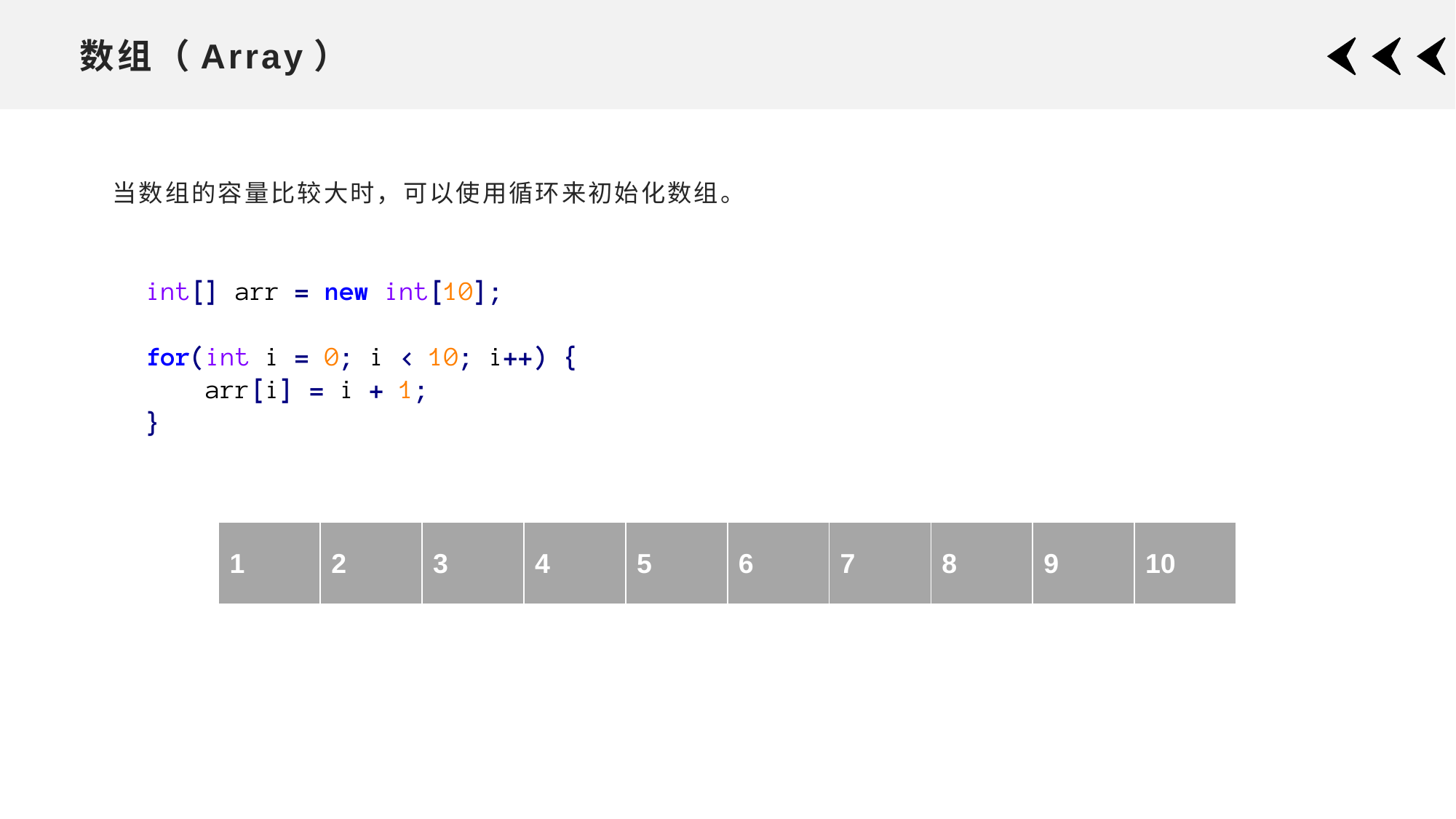

# 数组（Array）
当数组的容量比较大时，可以使用循环来初始化数组。
int[] arr = new int[10];

for(int i = 0; i < 10; i++) {
    arr[i] = i + 1;
}
| 1 | 2 | 3 | 4 | 5 | 6 | 7 | 8 | 9 | 10 |
| --- | --- | --- | --- | --- | --- | --- | --- | --- | --- |